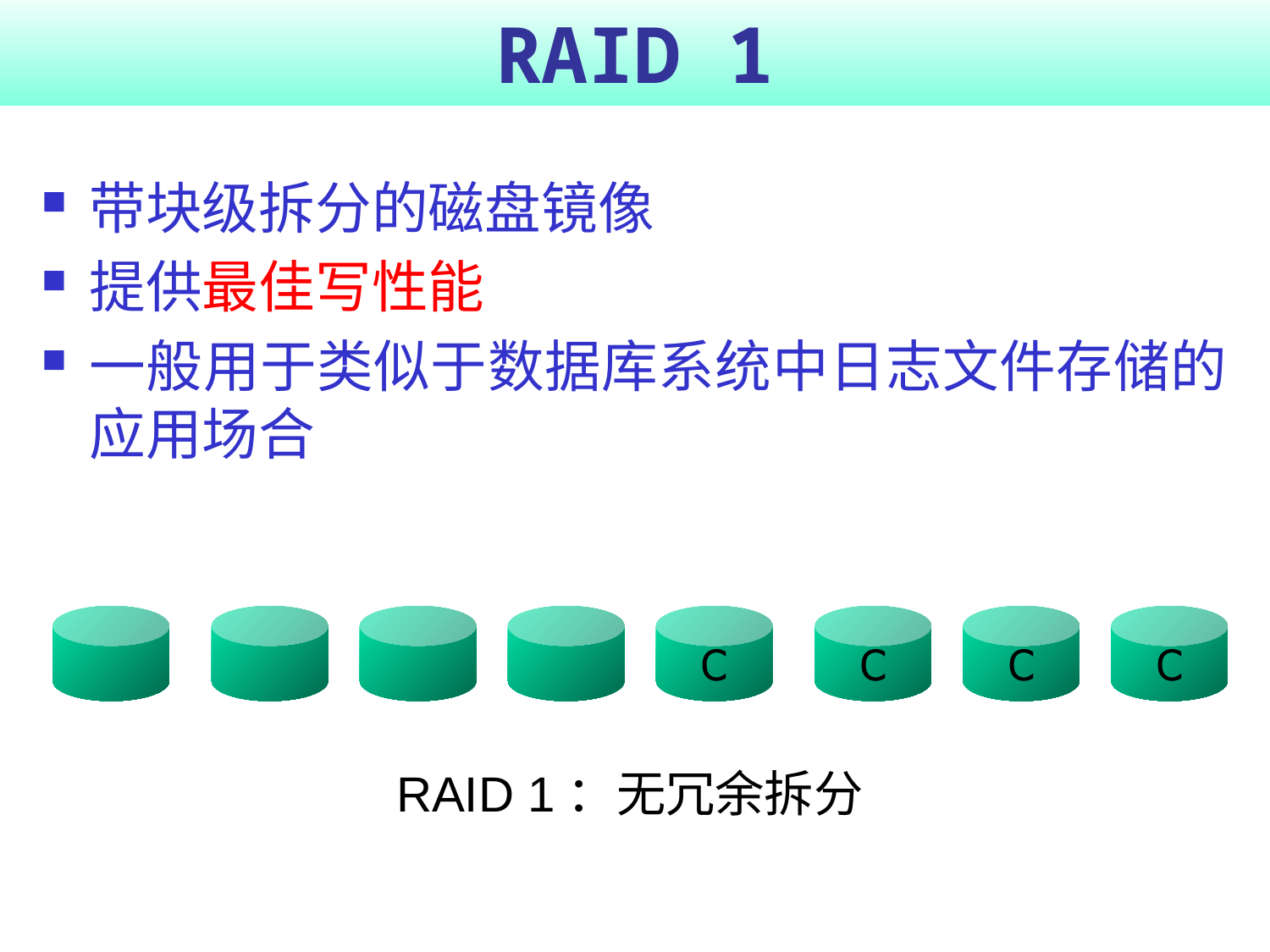

# RAID 1
带块级拆分的磁盘镜像
提供最佳写性能
一般用于类似于数据库系统中日志文件存储的应用场合

C
C
C
C
RAID 1：无冗余拆分